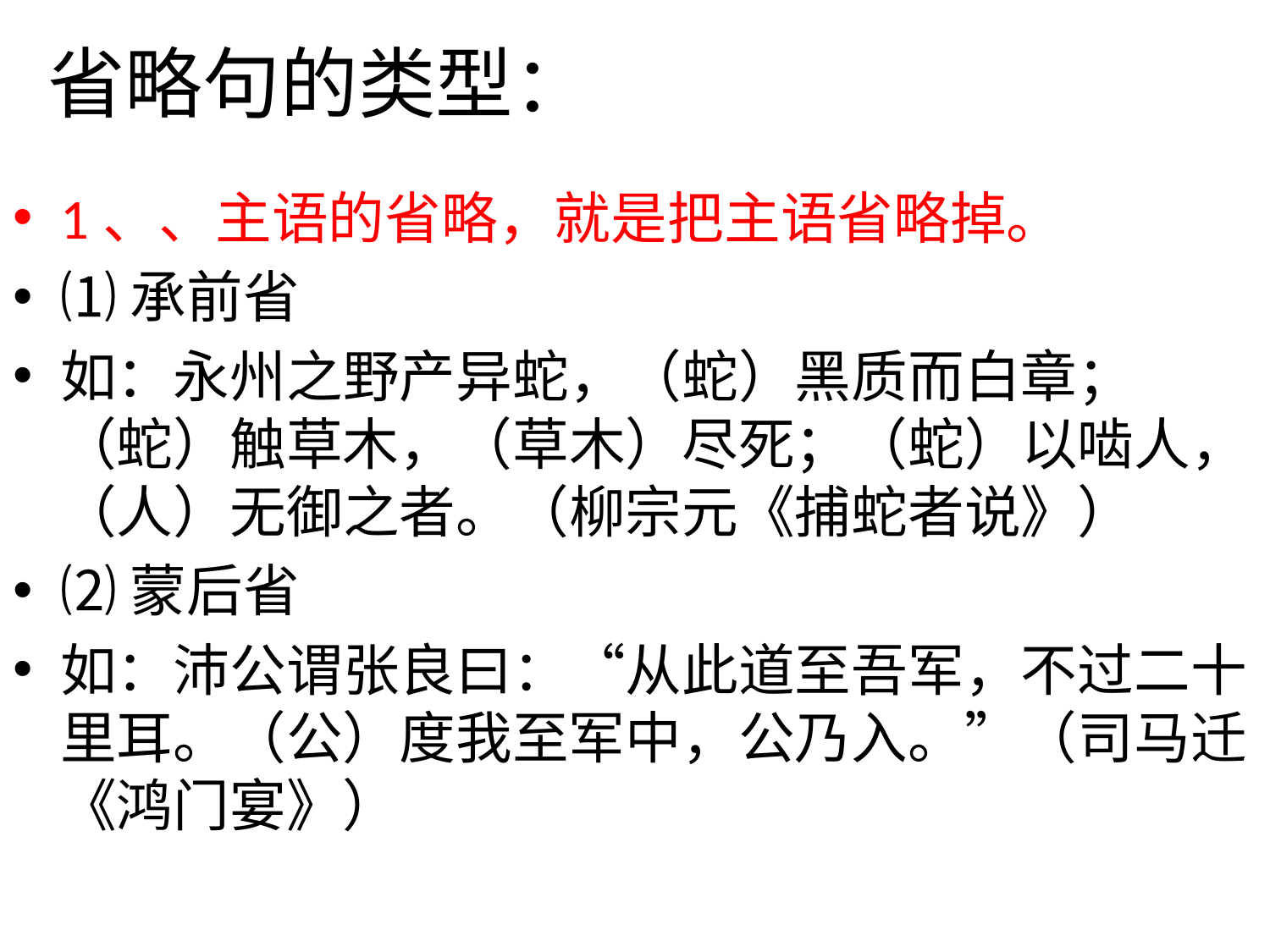

# 省略句的类型：
1、、主语的省略，就是把主语省略掉。
⑴承前省
如：永州之野产异蛇，（蛇）黑质而白章；（蛇）触草木，（草木）尽死；（蛇）以啮人，（人）无御之者。（柳宗元《捕蛇者说》）
⑵蒙后省
如：沛公谓张良曰：“从此道至吾军，不过二十里耳。（公）度我至军中，公乃入。”（司马迁《鸿门宴》）